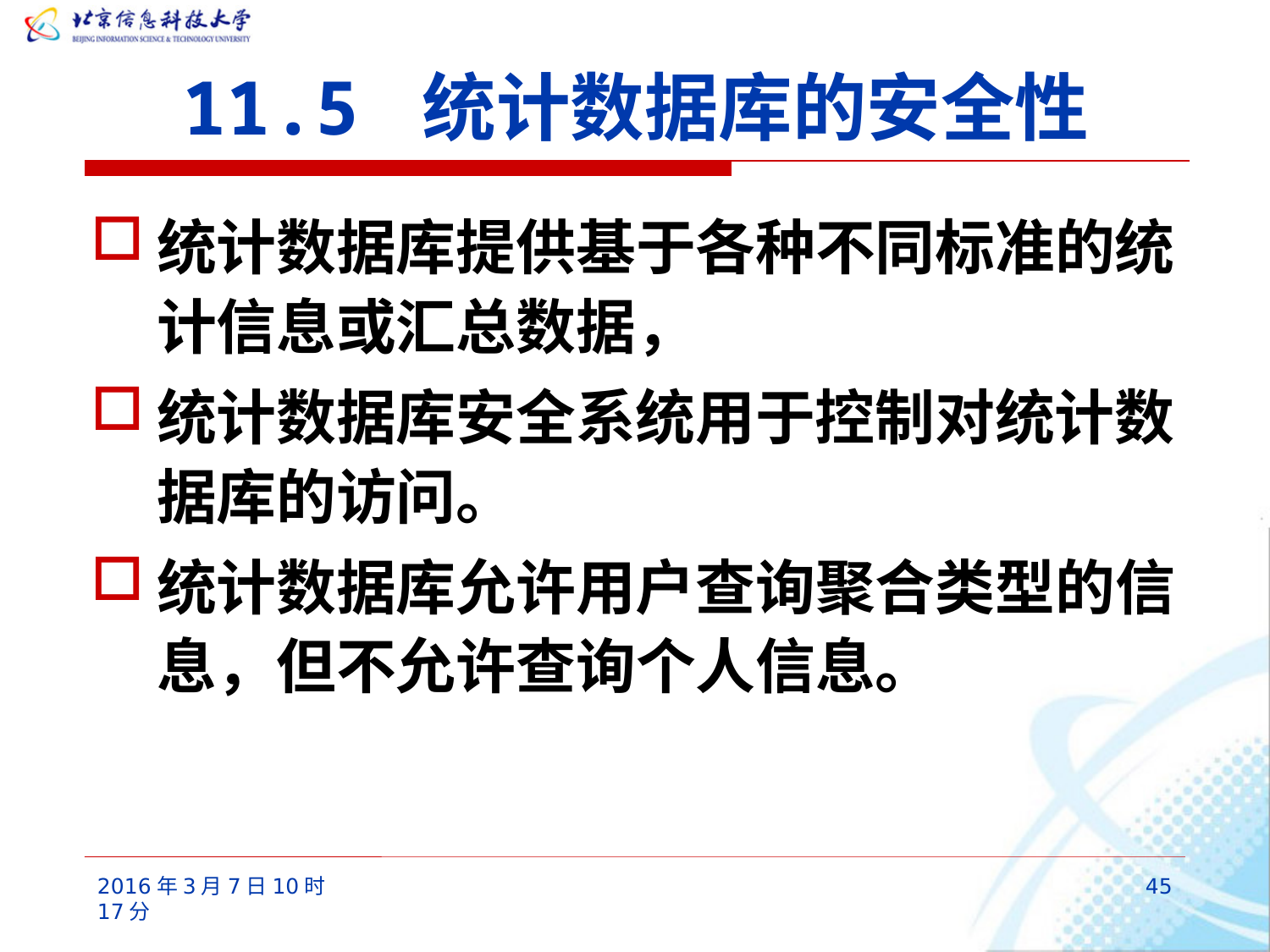

# 11.5 统计数据库的安全性
统计数据库提供基于各种不同标准的统计信息或汇总数据，
统计数据库安全系统用于控制对统计数据库的访问。
统计数据库允许用户查询聚合类型的信息，但不允许查询个人信息。
2016年3月7日10时17分
45